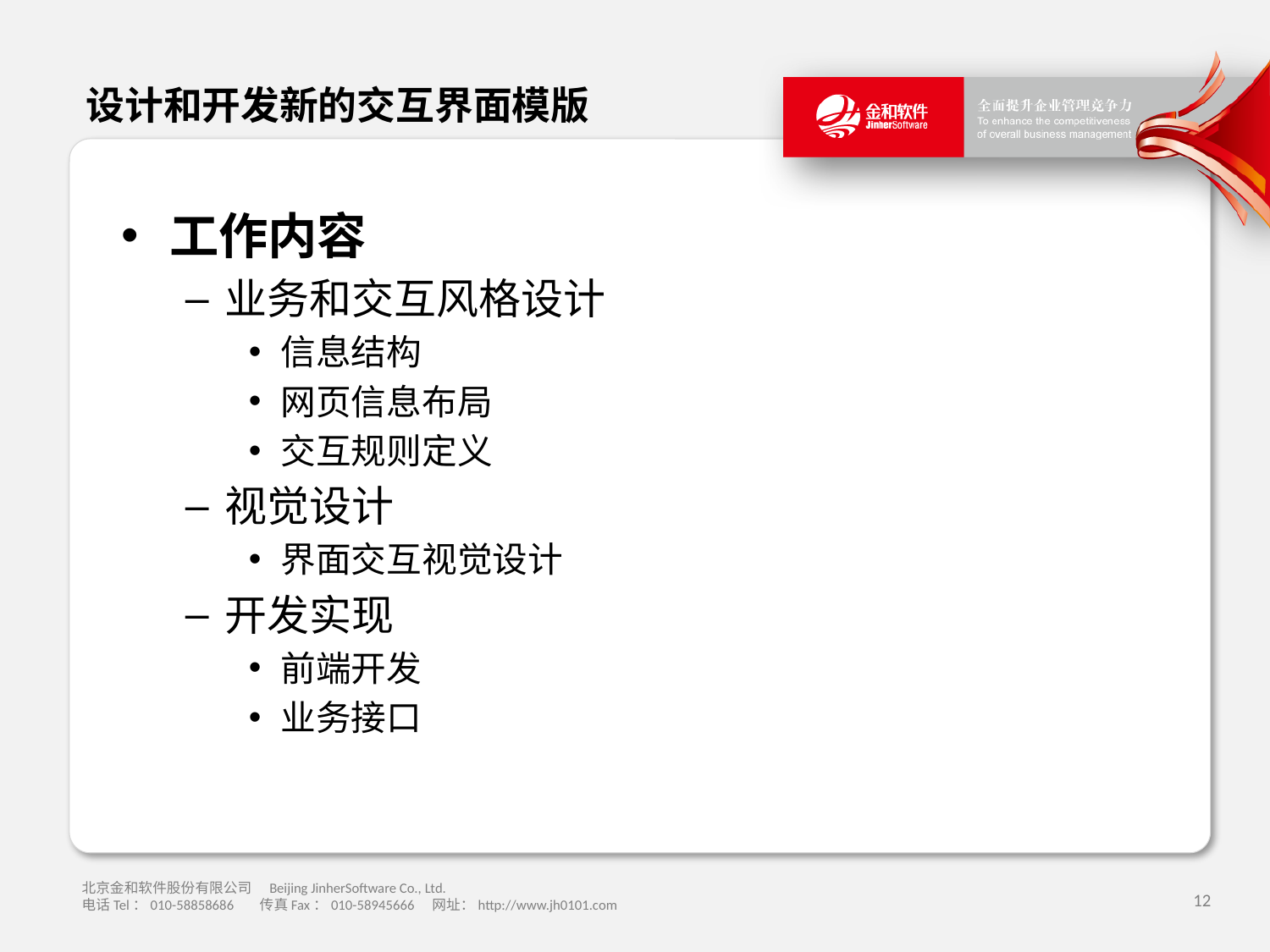

# 设计和开发新的交互界面模版
工作内容
业务和交互风格设计
信息结构
网页信息布局
交互规则定义
视觉设计
界面交互视觉设计
开发实现
前端开发
业务接口